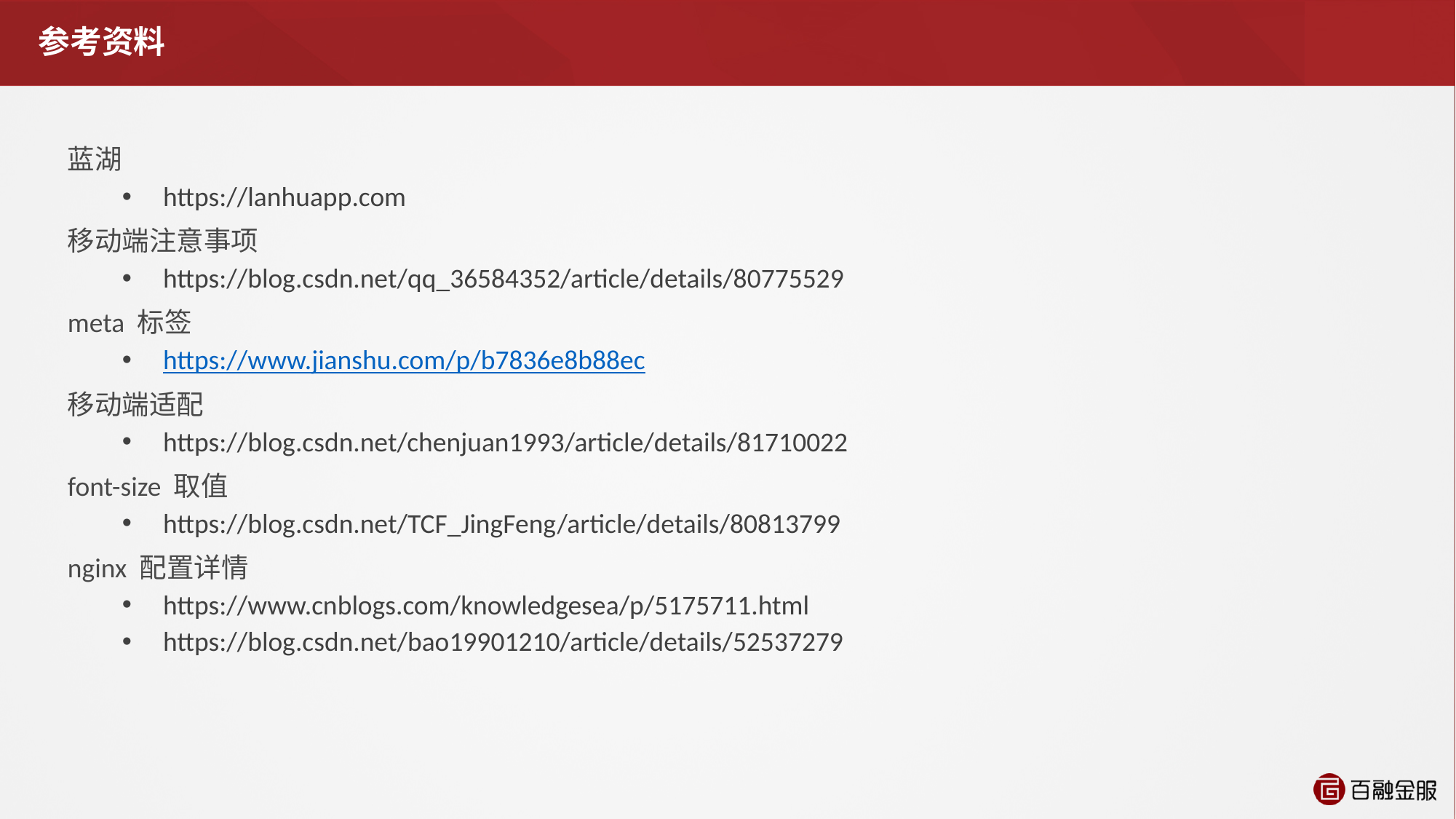

# 参考资料
蓝湖
https://lanhuapp.com
移动端注意事项
https://blog.csdn.net/qq_36584352/article/details/80775529
meta 标签
https://www.jianshu.com/p/b7836e8b88ec
移动端适配
https://blog.csdn.net/chenjuan1993/article/details/81710022
font-size 取值
https://blog.csdn.net/TCF_JingFeng/article/details/80813799
nginx 配置详情
https://www.cnblogs.com/knowledgesea/p/5175711.html
https://blog.csdn.net/bao19901210/article/details/52537279